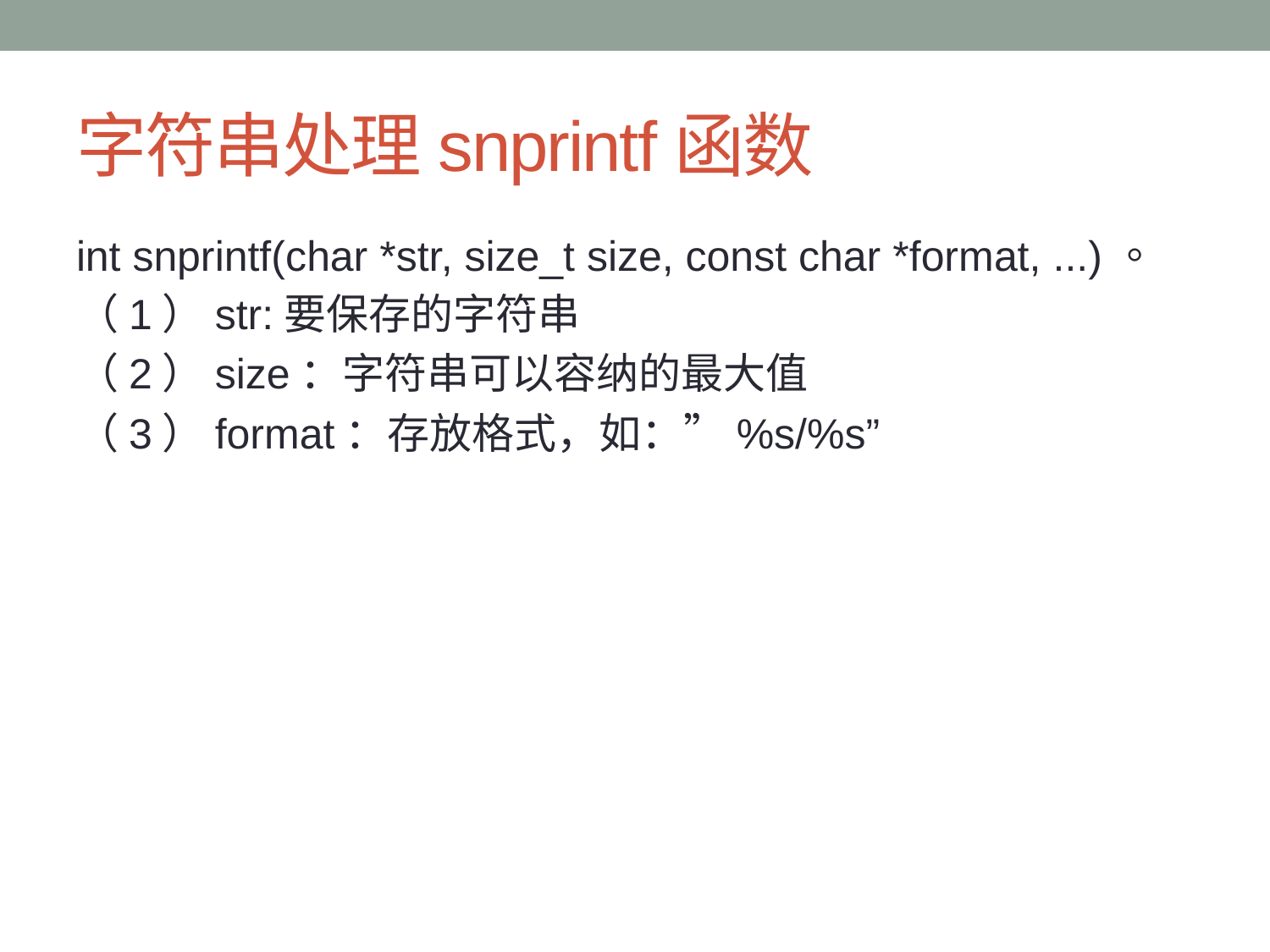

# 字符串处理snprintf函数
int snprintf(char *str, size_t size, const char *format, ...)。
（1）str:要保存的字符串
（2）size：字符串可以容纳的最大值
（3）format：存放格式，如：”%s/%s”